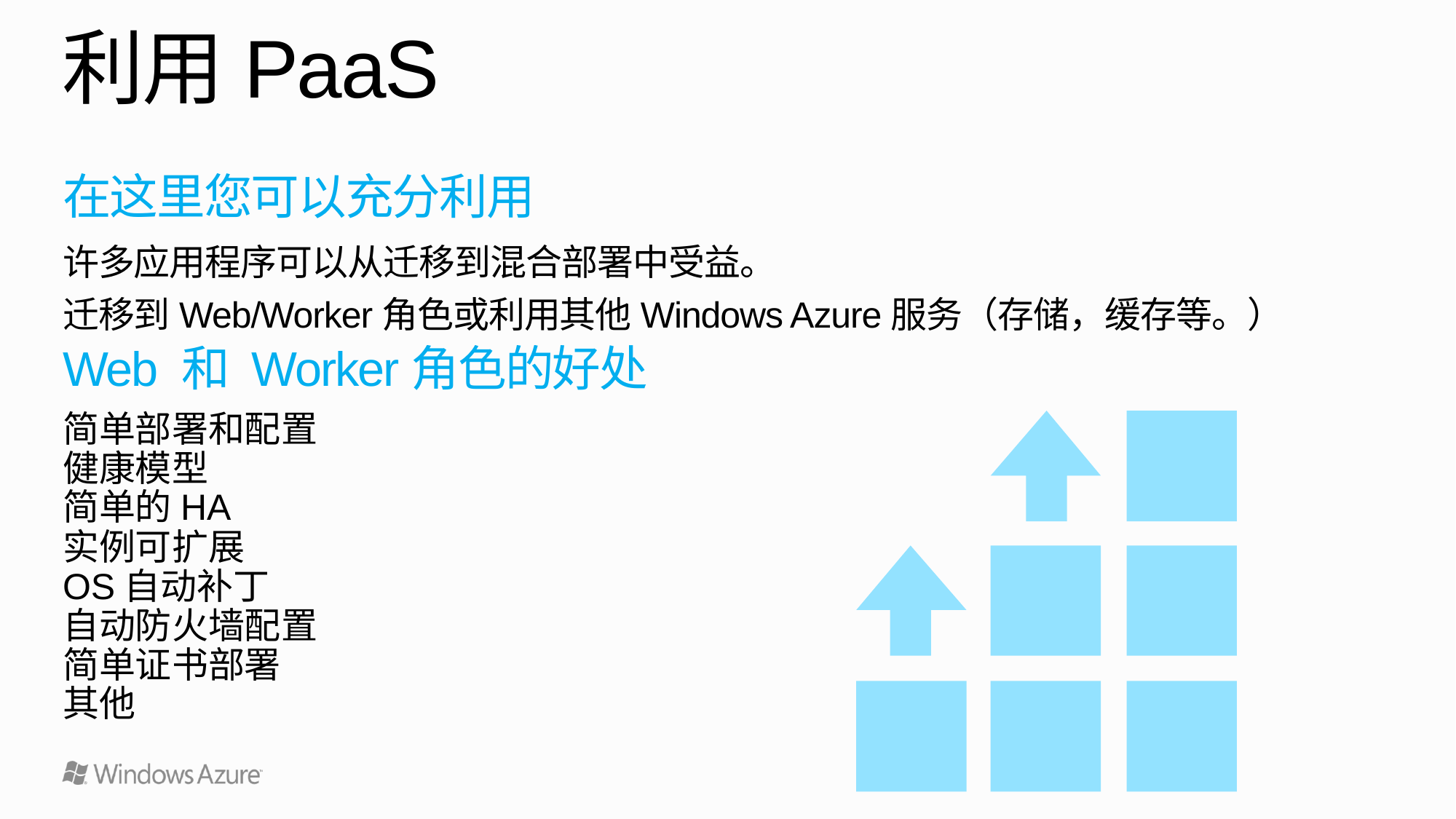

# 利用PaaS
在这里您可以充分利用
许多应用程序可以从迁移到混合部署中受益。
迁移到Web/Worker角色或利用其他Windows Azure服务（存储，缓存等。）
Web 和 Worker角色的好处
简单部署和配置
健康模型
简单的HA
实例可扩展
OS自动补丁
自动防火墙配置
简单证书部署
其他